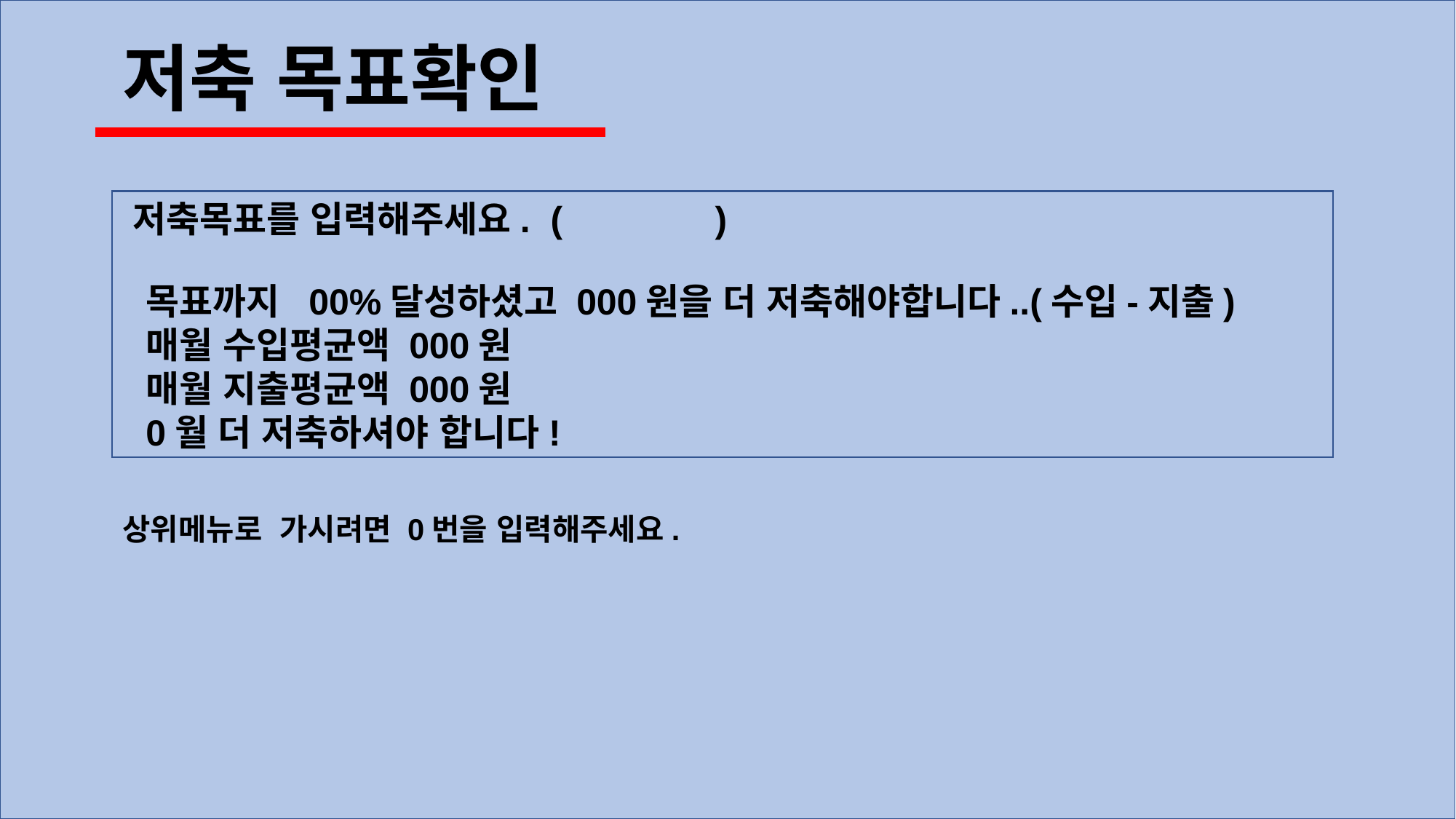

저축 목표확인
저축목표를 입력해주세요.  (               )

목표까지  00%달성하셨고 000원을 더 저축해야합니다..(수입-지출)
매월 수입평균액 000원
매월 지출평균액 000원
0월 더 저축하셔야 합니다!

상위메뉴로  가시려면 0번을 입력해주세요.